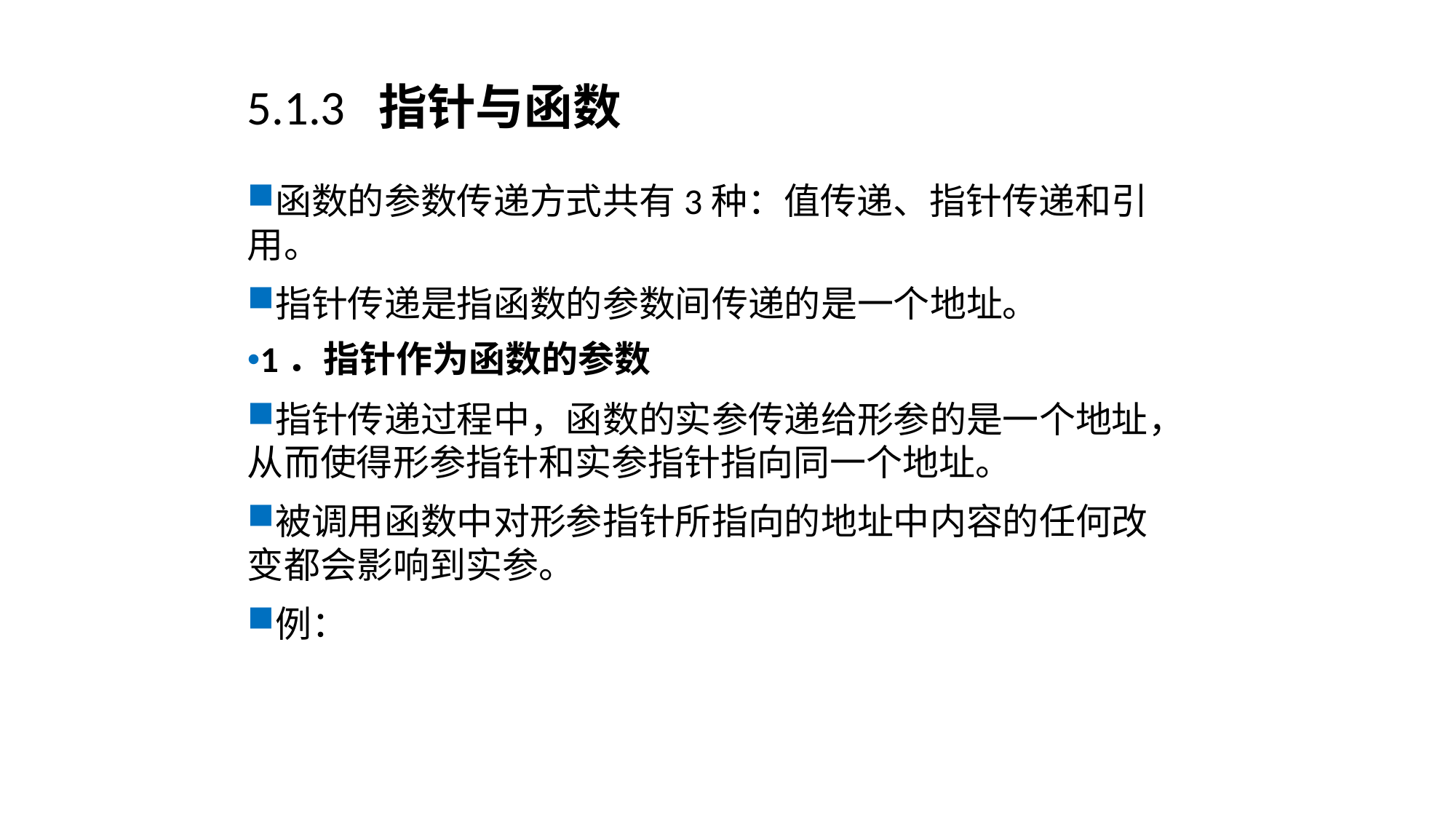

# 5.1.3  指针与函数
函数的参数传递方式共有3种：值传递、指针传递和引用。
指针传递是指函数的参数间传递的是一个地址。
1．指针作为函数的参数
指针传递过程中，函数的实参传递给形参的是一个地址，从而使得形参指针和实参指针指向同一个地址。
被调用函数中对形参指针所指向的地址中内容的任何改变都会影响到实参。
例：